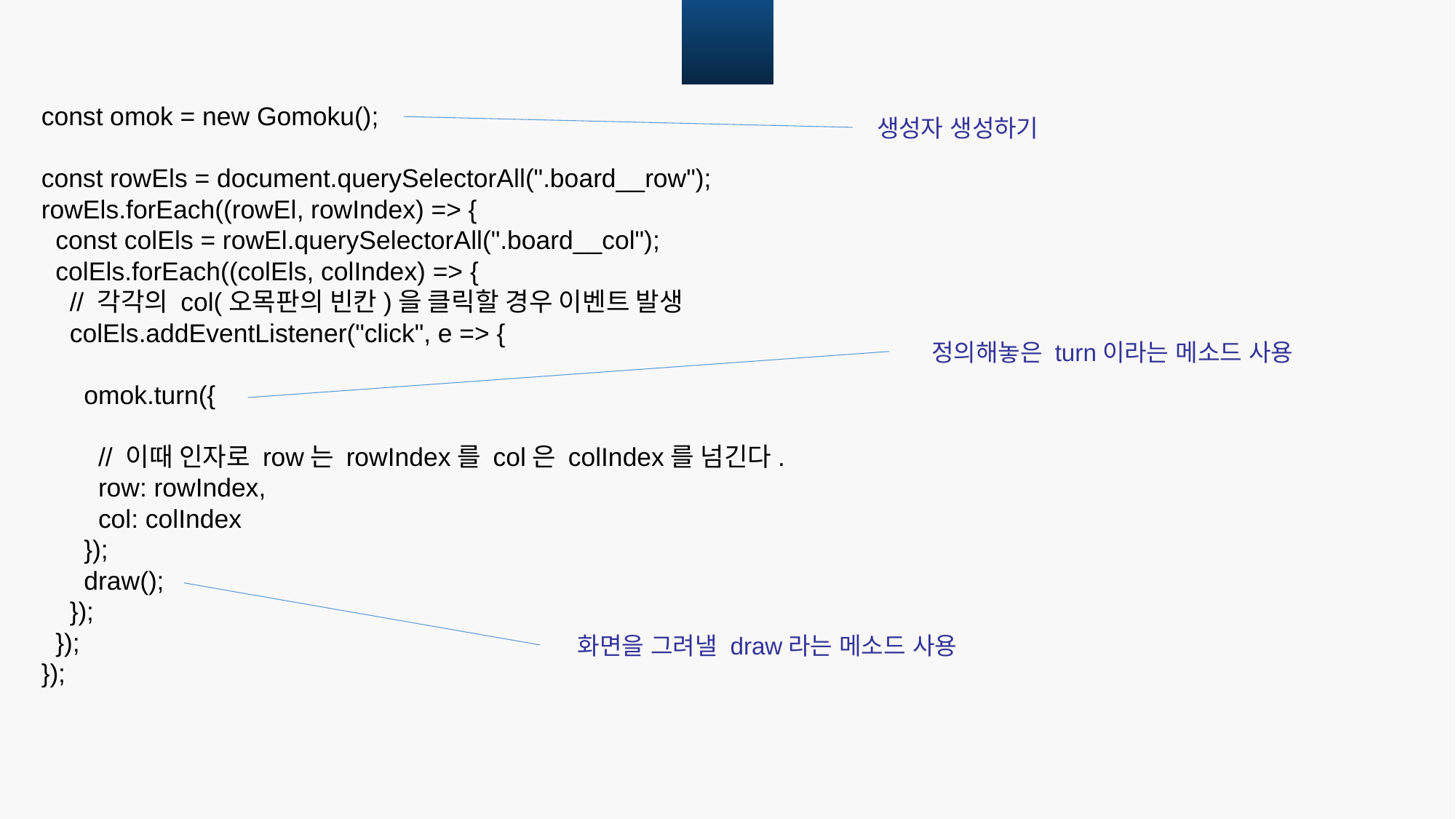

05-7
const omok = new Gomoku();

const rowEls = document.querySelectorAll(".board__row");
rowEls.forEach((rowEl, rowIndex) => {
  const colEls = rowEl.querySelectorAll(".board__col");
  colEls.forEach((colEls, colIndex) => {
    // 각각의 col(오목판의 빈칸)을 클릭할 경우 이벤트 발생
    colEls.addEventListener("click", e => {

      omok.turn({

        // 이때 인자로 row는 rowIndex를 col은 colIndex를 넘긴다.
        row: rowIndex,
        col: colIndex
      });
      draw();
    });
  });
});

생성자 생성하기
정의해놓은 turn이라는 메소드 사용
화면을 그려낼 draw라는 메소드 사용